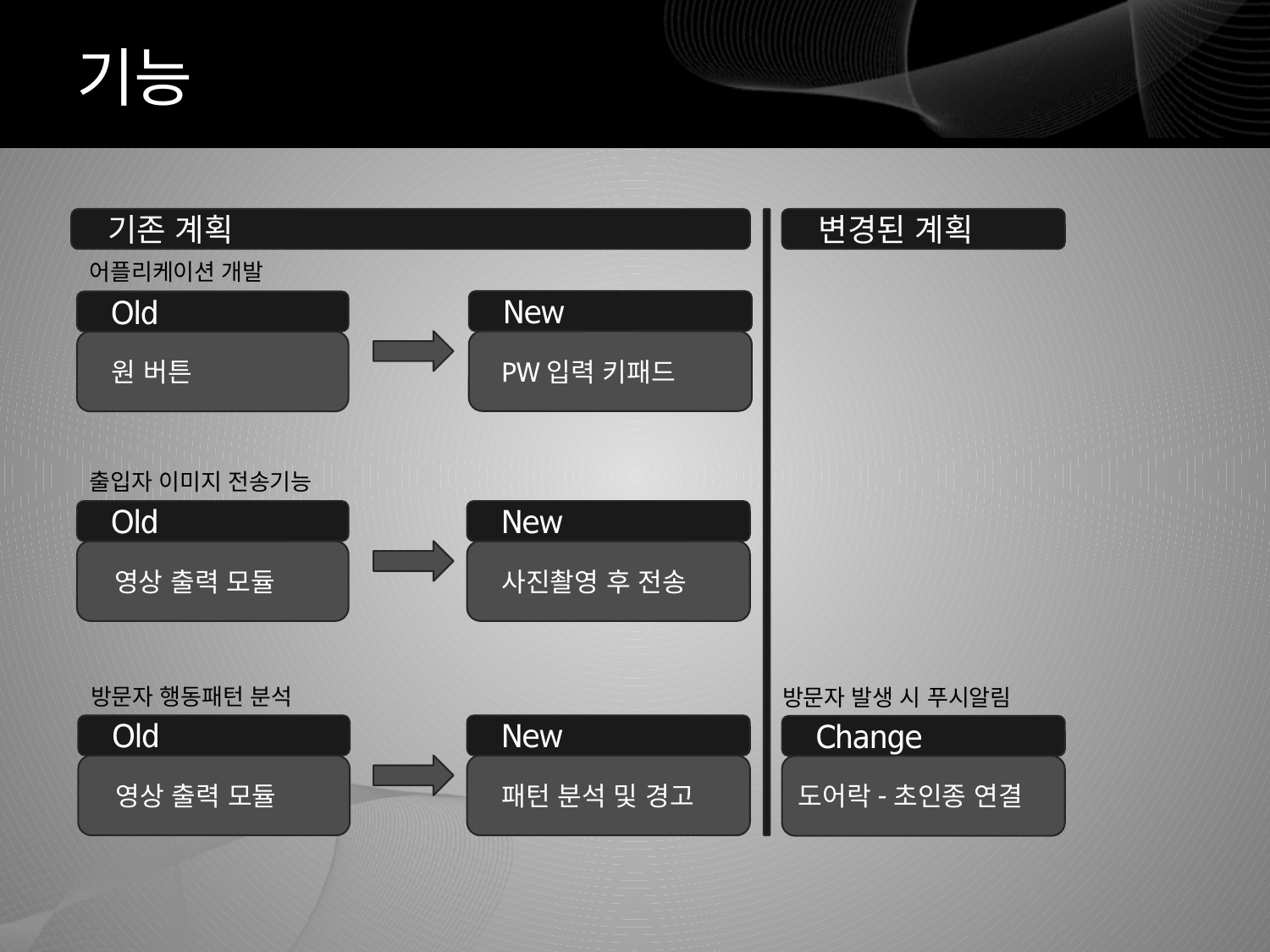

# 기능
  기존 계획
  변경된 계획

어플리케이션 개발
  New
  PW입력 키패드
  Old
  원 버튼

출입자 이미지 전송기능
  Old
  영상 출력 모듈
  New
  사진촬영 후 전송

방문자 행동패턴 분석
방문자 발생 시 푸시알림
  Old
  영상 출력 모듈
  New
  패턴 분석 및 경고
  Change
도어락-초인종 연결